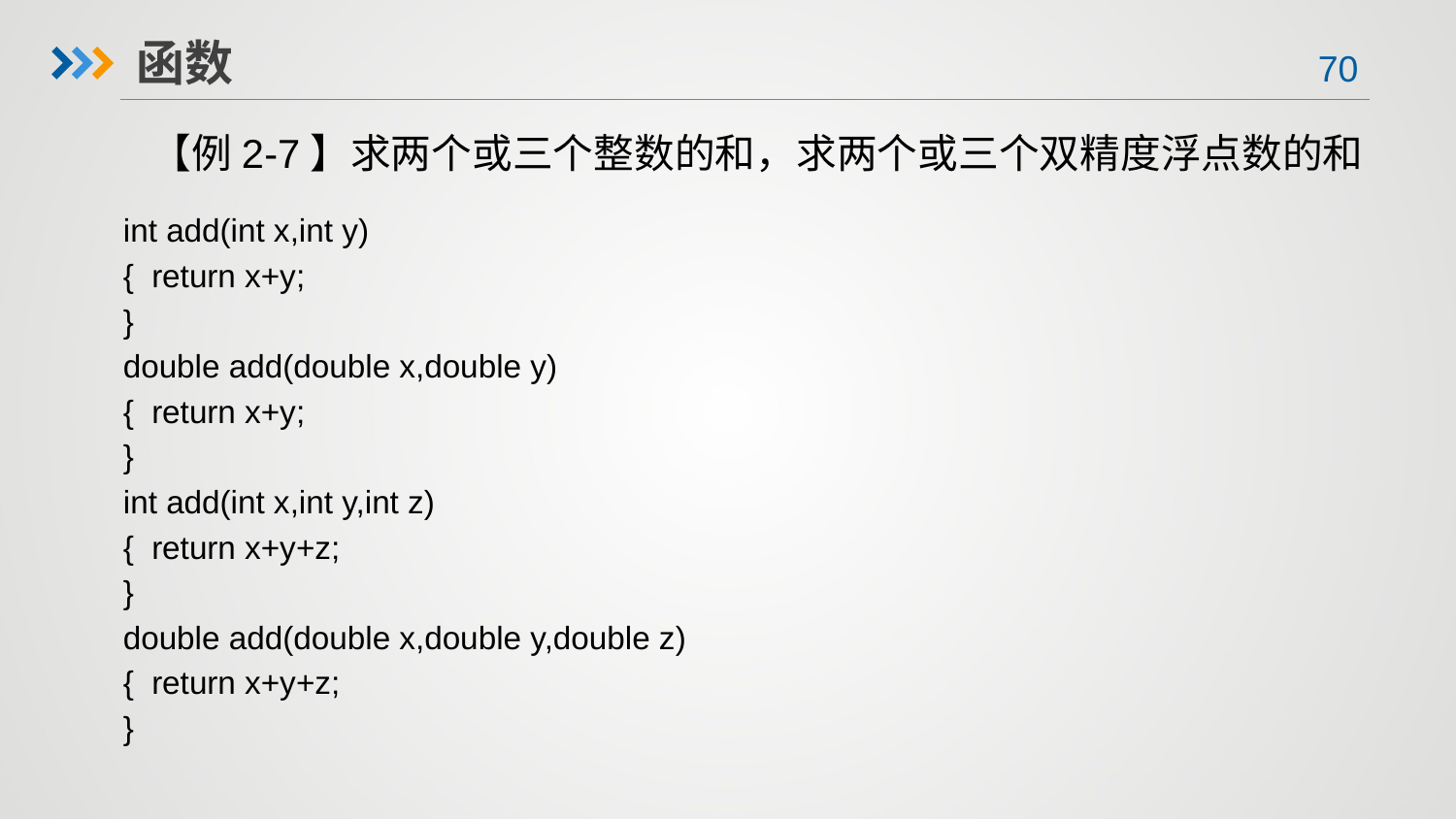

函数
【例2-7】求两个或三个整数的和，求两个或三个双精度浮点数的和
int add(int x,int y)
{  return x+y;
}
double add(double x,double y)
{  return x+y;
}
int add(int x,int y,int z)
{  return x+y+z;
}
double add(double x,double y,double z)
{  return x+y+z;
}